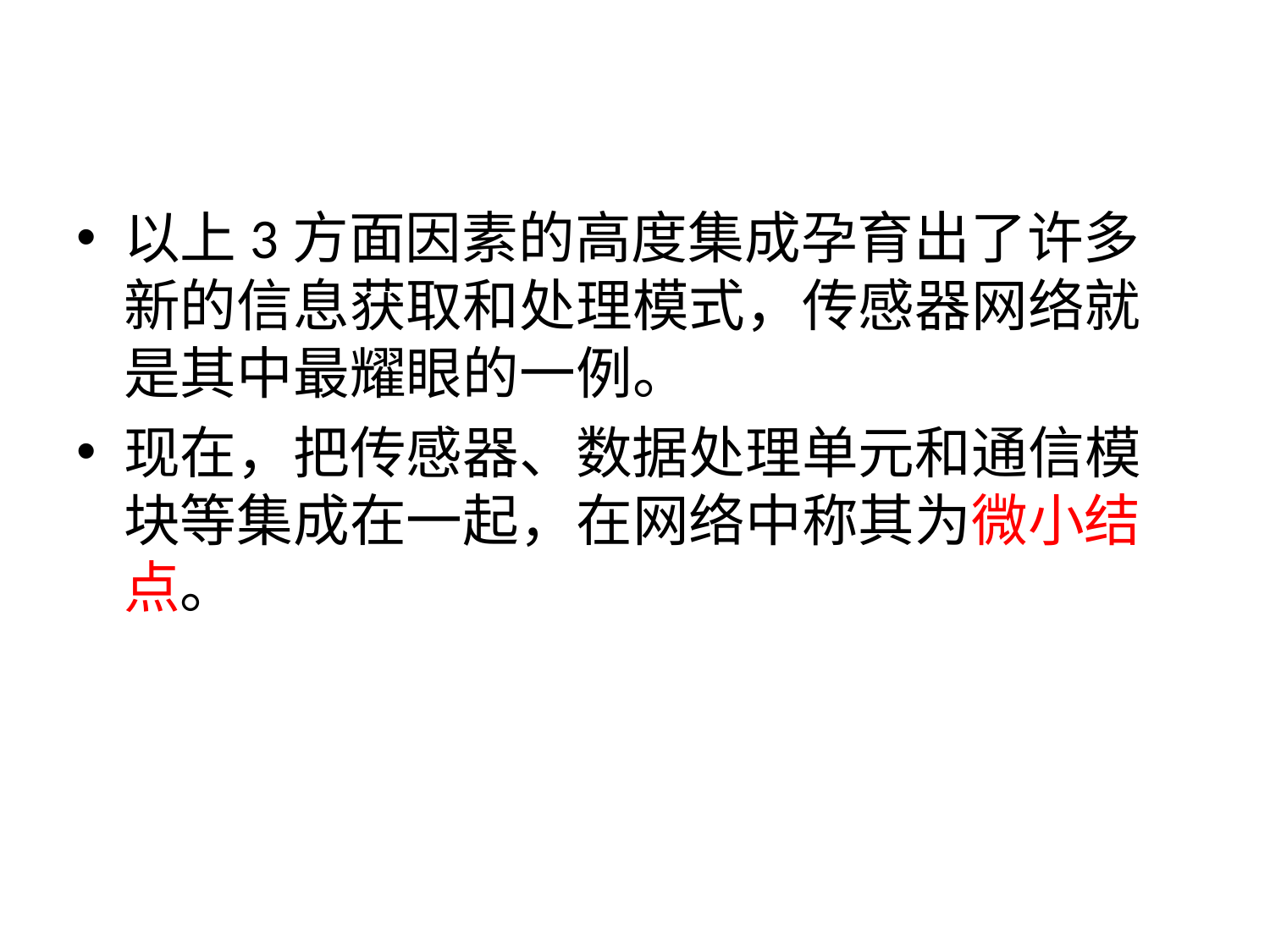

以上3方面因素的高度集成孕育出了许多新的信息获取和处理模式，传感器网络就是其中最耀眼的一例。
现在，把传感器、数据处理单元和通信模块等集成在一起，在网络中称其为微小结点。